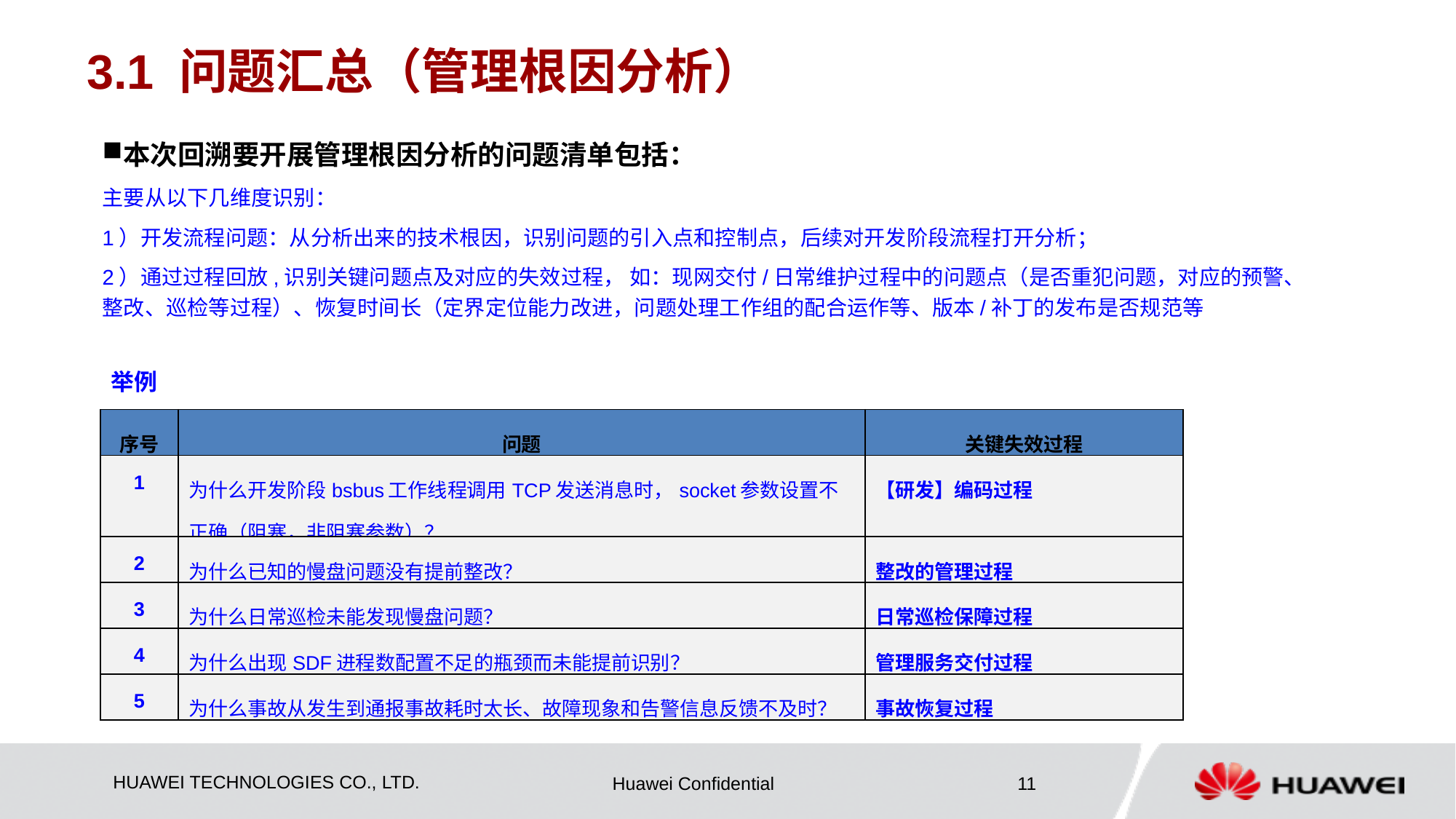

# 3.1 问题汇总（管理根因分析）
本次回溯要开展管理根因分析的问题清单包括：
主要从以下几维度识别：
1）开发流程问题：从分析出来的技术根因，识别问题的引入点和控制点，后续对开发阶段流程打开分析；
2）通过过程回放,识别关键问题点及对应的失效过程， 如：现网交付/日常维护过程中的问题点（是否重犯问题，对应的预警、整改、巡检等过程）、恢复时间长（定界定位能力改进，问题处理工作组的配合运作等、版本/补丁的发布是否规范等
举例
| 序号 | 问题 | 关键失效过程 |
| --- | --- | --- |
| 1 | 为什么开发阶段bsbus工作线程调用TCP发送消息时，socket参数设置不正确（阻塞，非阻塞参数）？ | 【研发】编码过程 |
| 2 | 为什么已知的慢盘问题没有提前整改？ | 整改的管理过程 |
| 3 | 为什么日常巡检未能发现慢盘问题？ | 日常巡检保障过程 |
| 4 | 为什么出现SDF进程数配置不足的瓶颈而未能提前识别？ | 管理服务交付过程 |
| 5 | 为什么事故从发生到通报事故耗时太长、故障现象和告警信息反馈不及时？ | 事故恢复过程 |